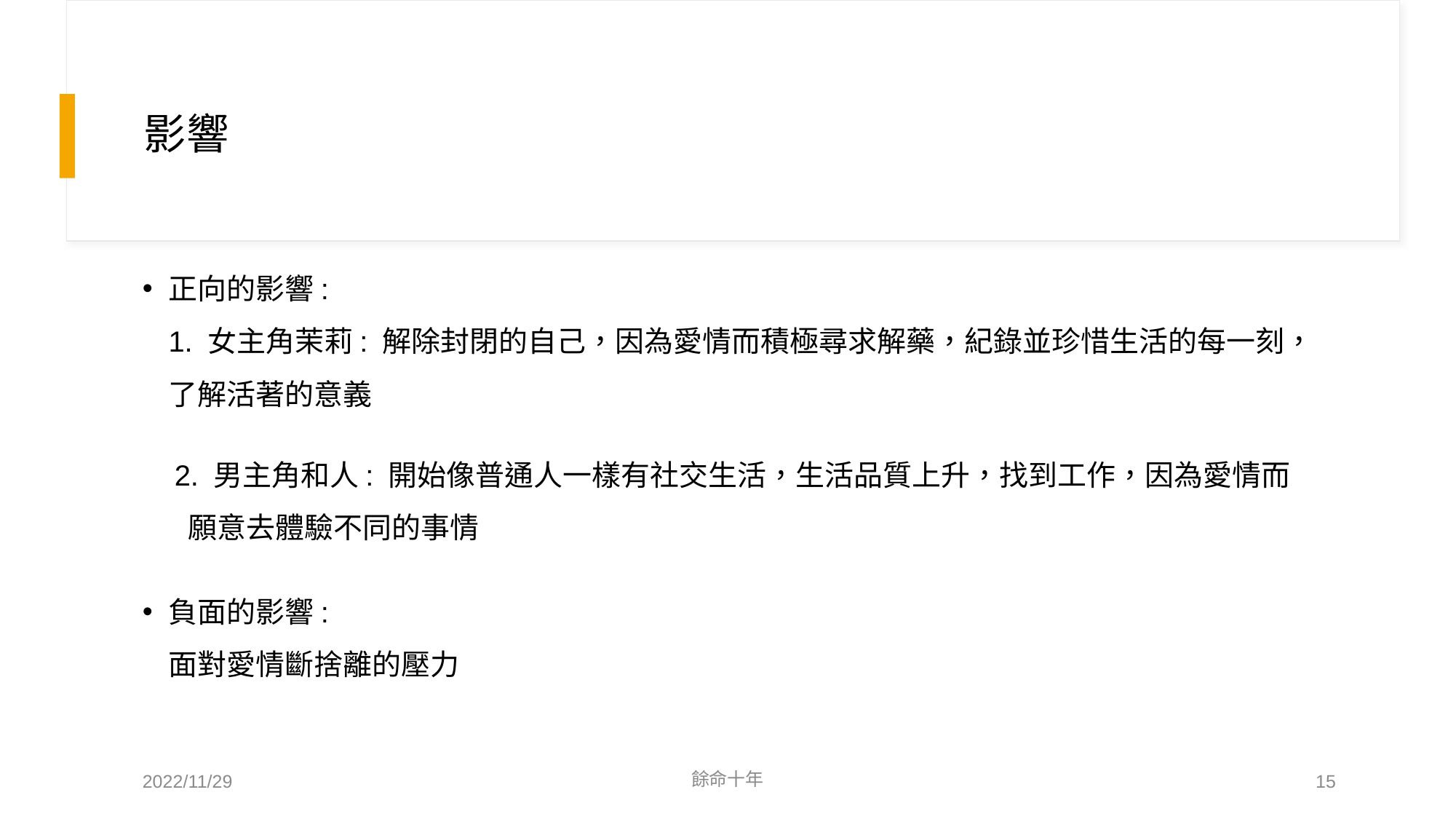

# 影響
正向的影響:
1. 女主角茉莉: 解除封閉的自己，因為愛情而積極尋求解藥，紀錄並珍惜生活的每一刻，了解活著的意義
    2. 男主角和人: 開始像普通人一樣有社交生活，生活品質上升，找到工作，因為愛情而              願意去體驗不同的事情
負面的影響:
面對愛情斷捨離的壓力
2022/11/29
餘命十年
15